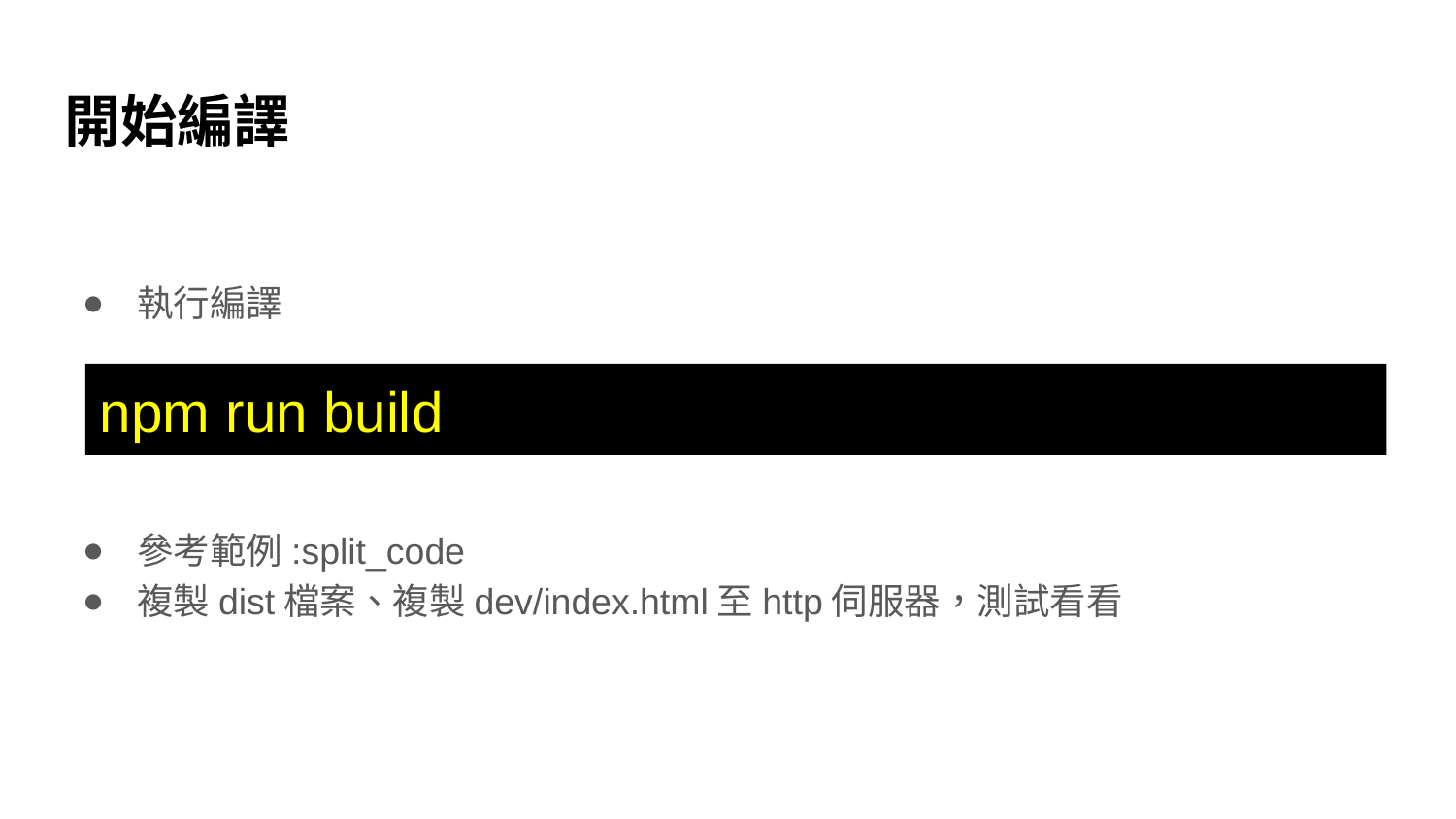

# 開始編譯

執行編譯

參考範例:split_code
複製dist檔案、複製dev/index.html至http伺服器，測試看看
npm run build